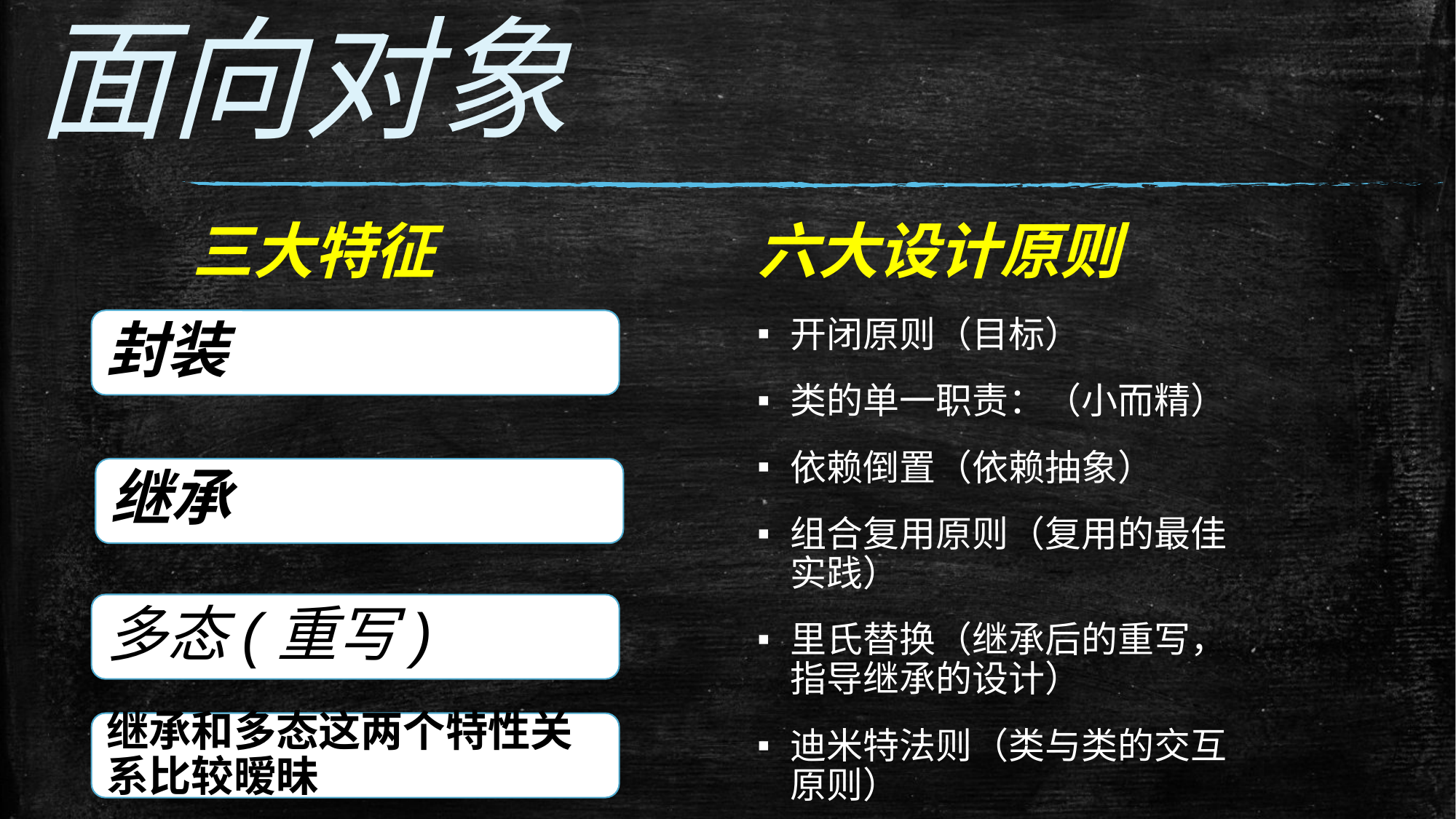

面向对象
三大特征

六大设计原则

封装
开闭原则（目标）
类的单一职责：（小而精）
依赖倒置（依赖抽象）
组合复用原则（复用的最佳实践）
里氏替换（继承后的重写，指导继承的设计）
迪米特法则（类与类的交互原则）

继承

多态(重写)

继承和多态这两个特性关系比较暧昧